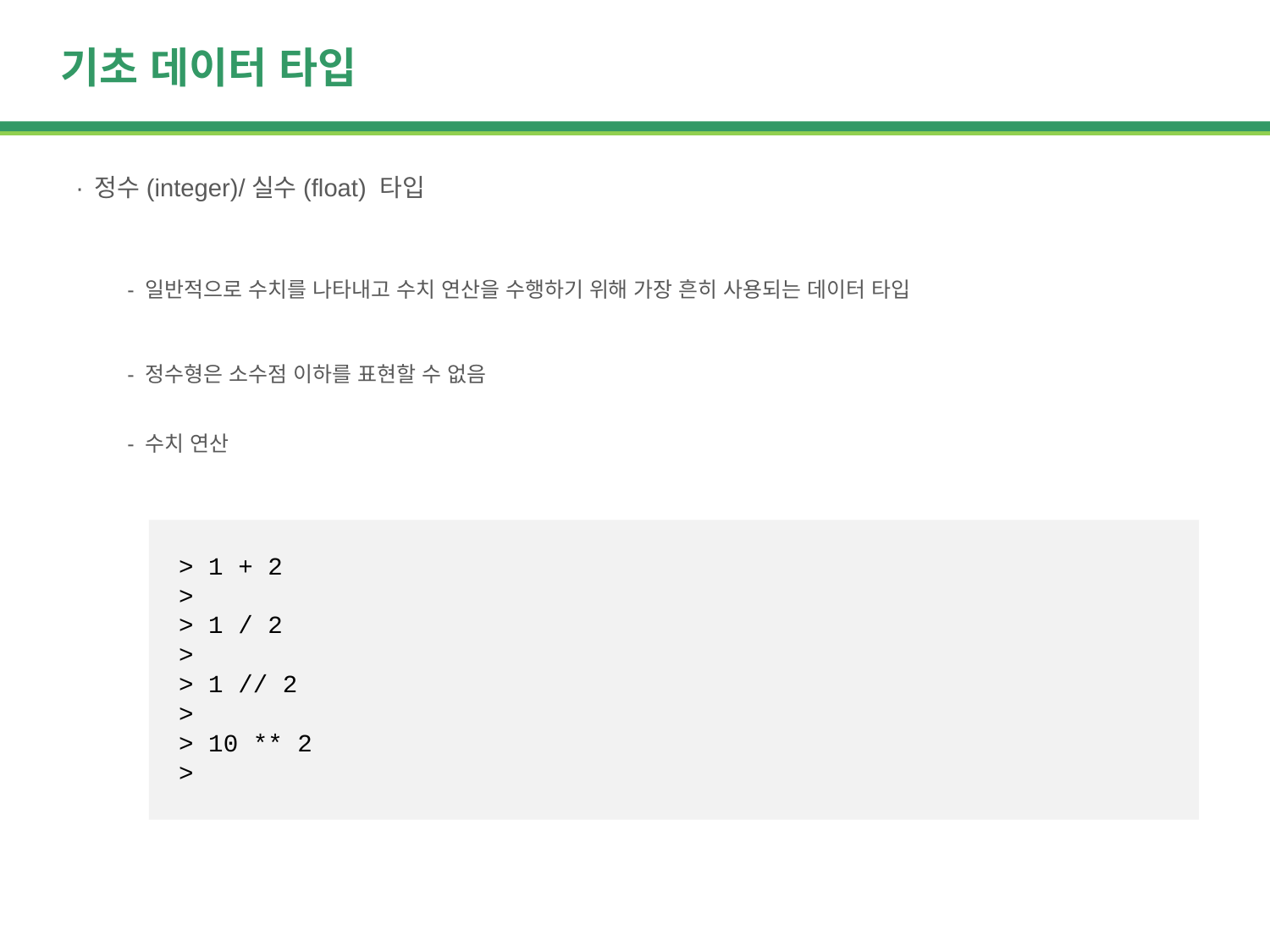

기초 데이터 타입

∙ 정수(integer)/실수(float) 타입
- 일반적으로 수치를 나타내고 수치 연산을 수행하기 위해 가장 흔히 사용되는 데이터 타입
- 정수형은 소수점 이하를 표현할 수 없음
- 수치 연산

> 1 + 2
>
> 1 / 2
>
> 1 // 2
>
> 10 ** 2
>